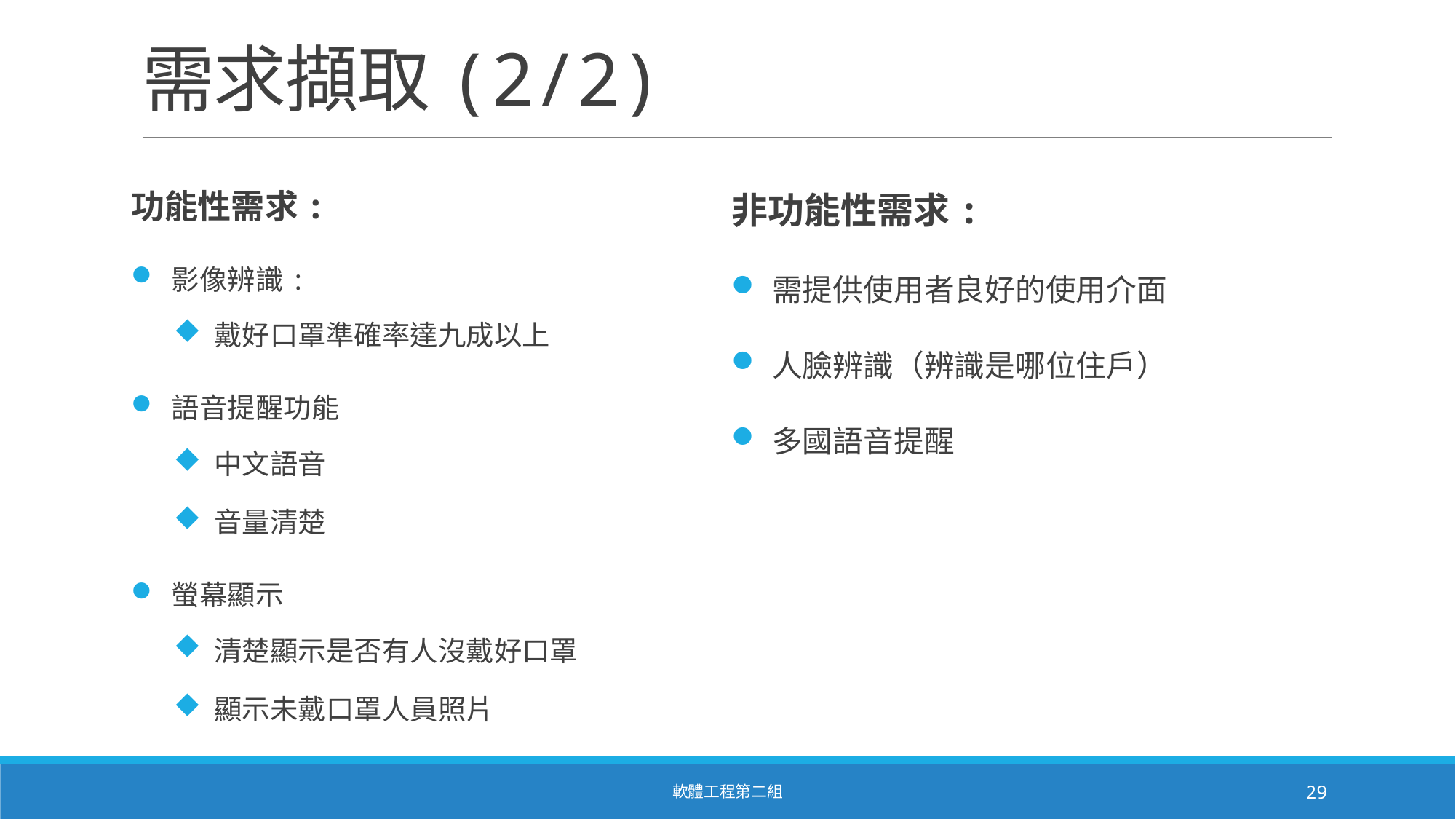

# 需求擷取(2/2)
功能性需求:
影像辨識:
戴好口罩準確率達九成以上
語音提醒功能
中文語音
音量清楚
螢幕顯示
清楚顯示是否有人沒戴好口罩
顯示未戴口罩人員照片
非功能性需求:
需提供使用者良好的使用介面
人臉辨識（辨識是哪位住戶）
多國語音提醒
軟體工程第二組
29